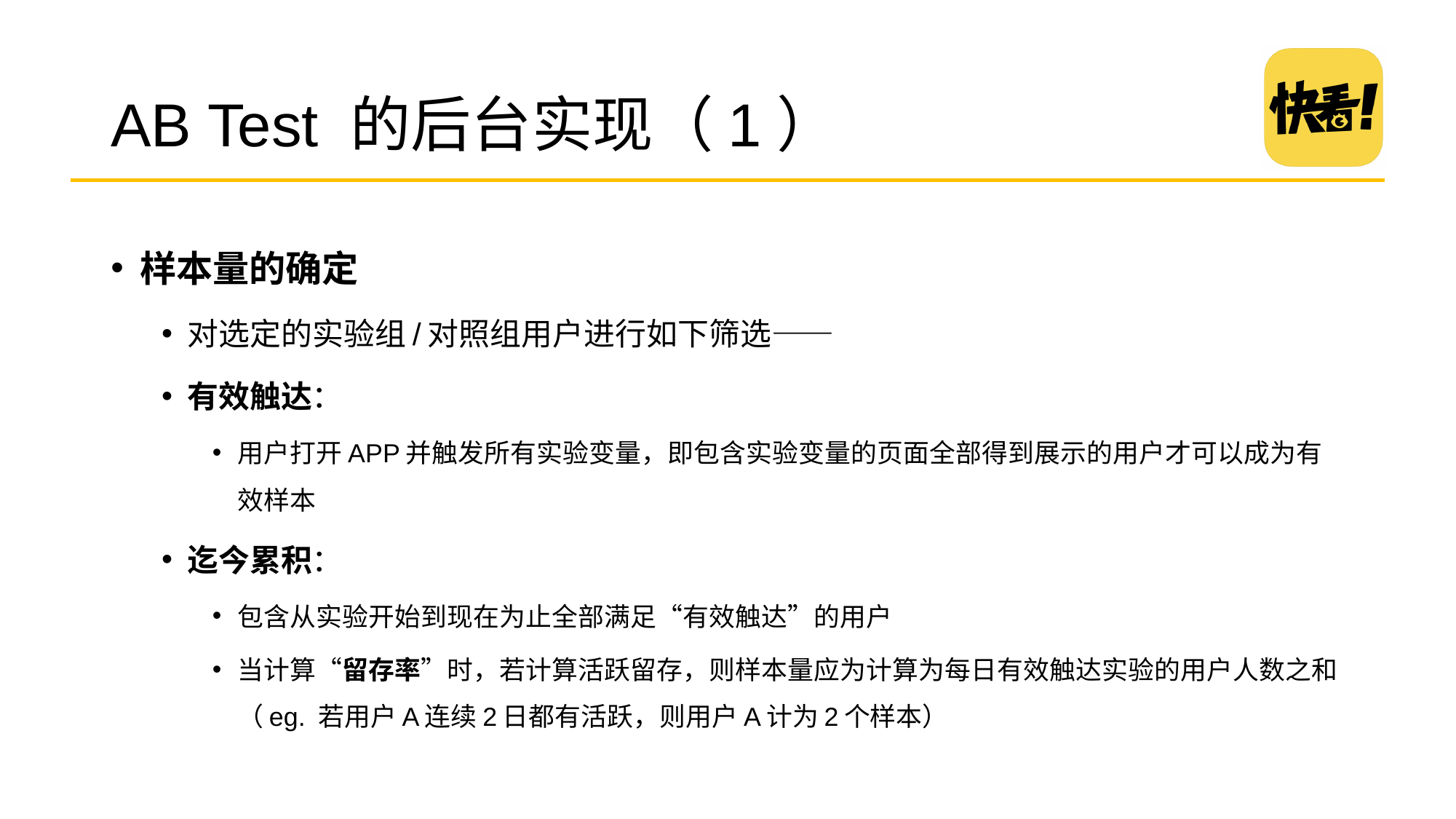

# AB Test 的后台实现（1）
样本量的确定
对选定的实验组/对照组用户进行如下筛选——
有效触达：
用户打开APP并触发所有实验变量，即包含实验变量的页面全部得到展示的用户才可以成为有效样本
迄今累积：
包含从实验开始到现在为止全部满足“有效触达”的用户
当计算“留存率”时，若计算活跃留存，则样本量应为计算为每日有效触达实验的用户人数之和（eg. 若用户A连续2日都有活跃，则用户A计为2个样本）